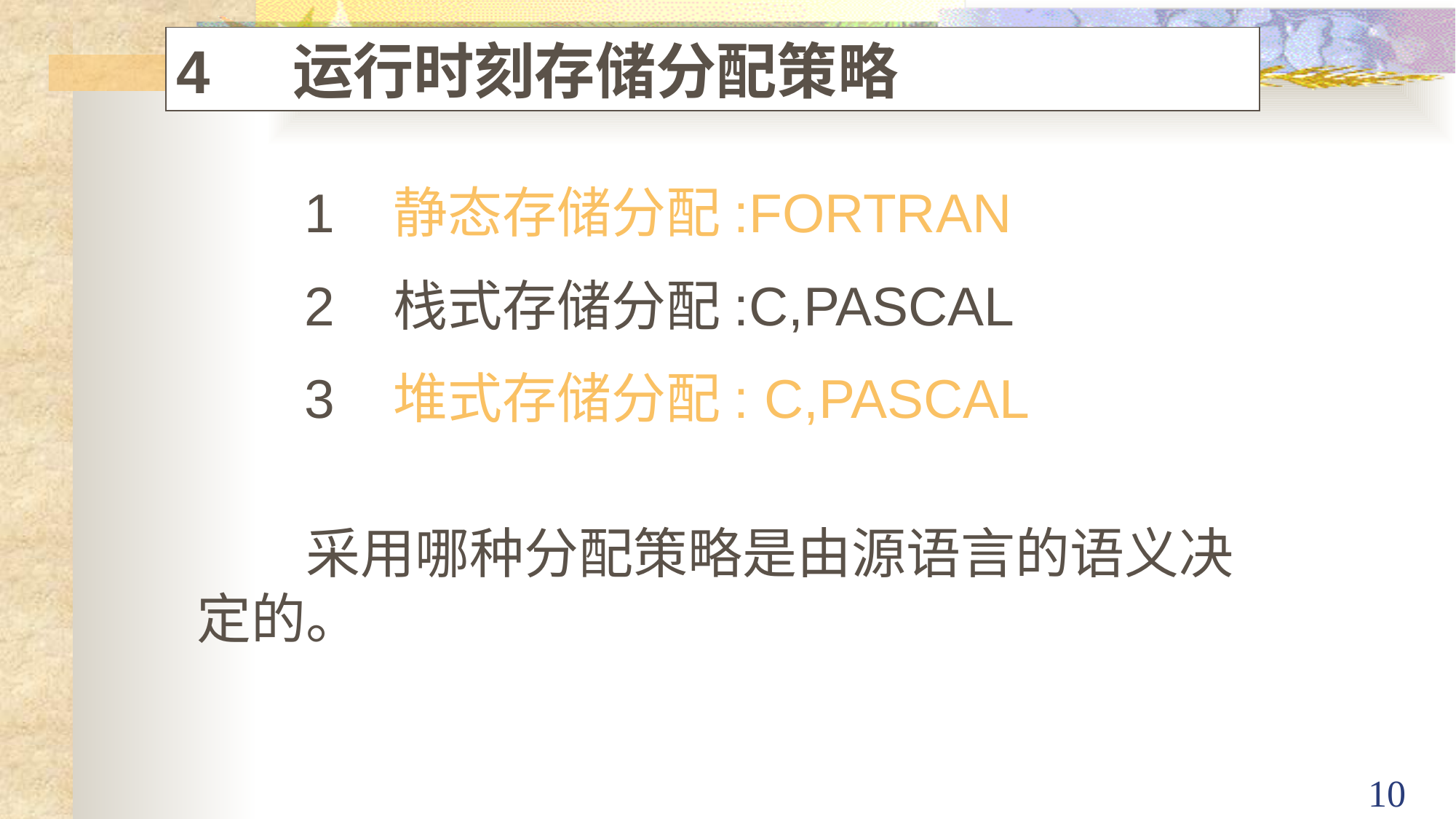

4    运行时刻存储分配策略
1   静态存储分配:FORTRAN
2   栈式存储分配:C,PASCAL
3   堆式存储分配: C,PASCAL
　　采用哪种分配策略是由源语言的语义决定的。
10